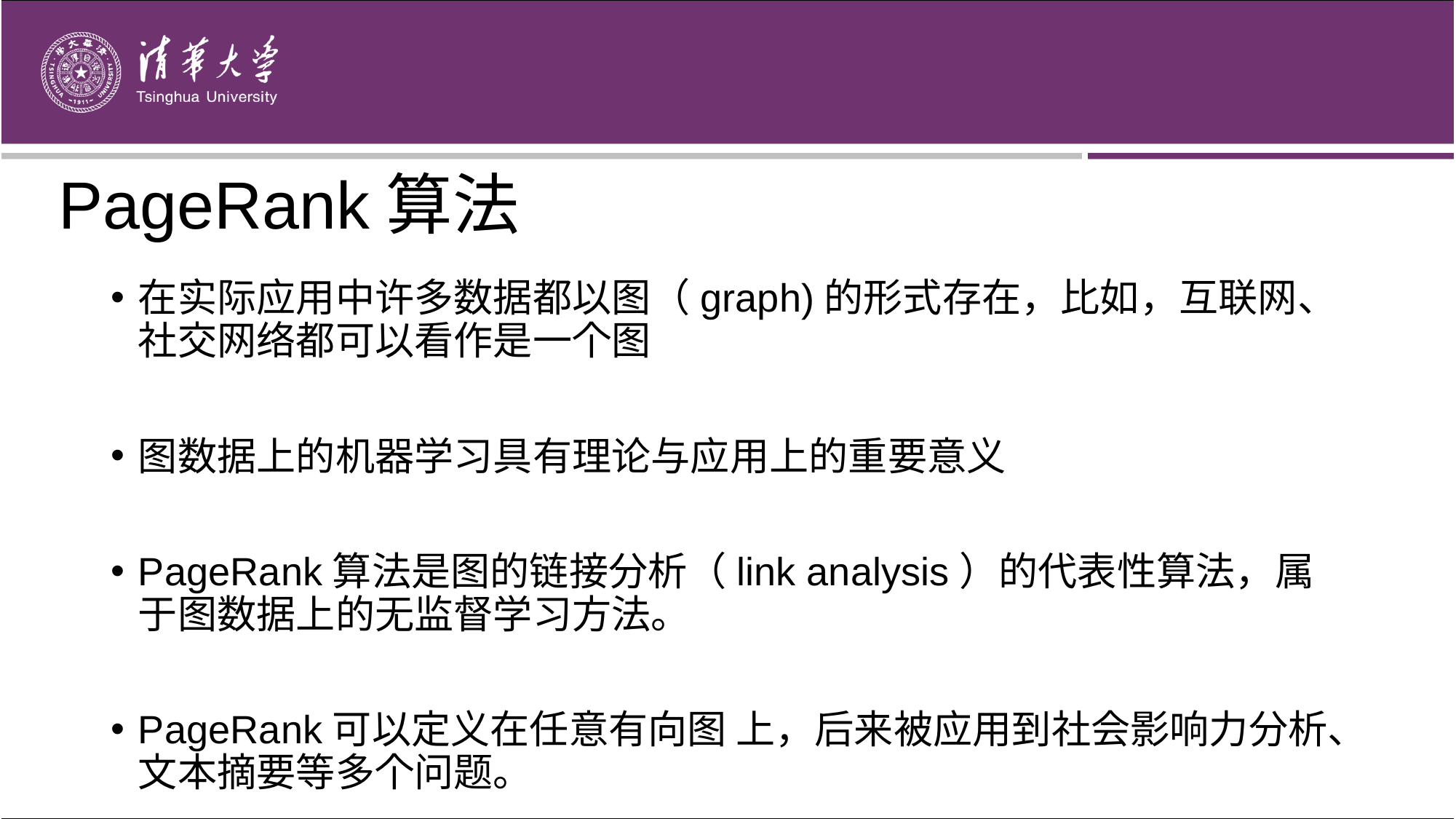

# PageRank算法
在实际应用中许多数据都以图（graph)的形式存在，比如，互联网、社交网络都可以看作是一个图

图数据上的机器学习具有理论与应用上的重要意义

PageRank算法是图的链接分析（link analysis）的代表性算法，属于图数据上的无监督学习方法。

PageRank可以定义在任意有向图 上，后来被应用到社会影响力分析、文本摘要等多个问题。